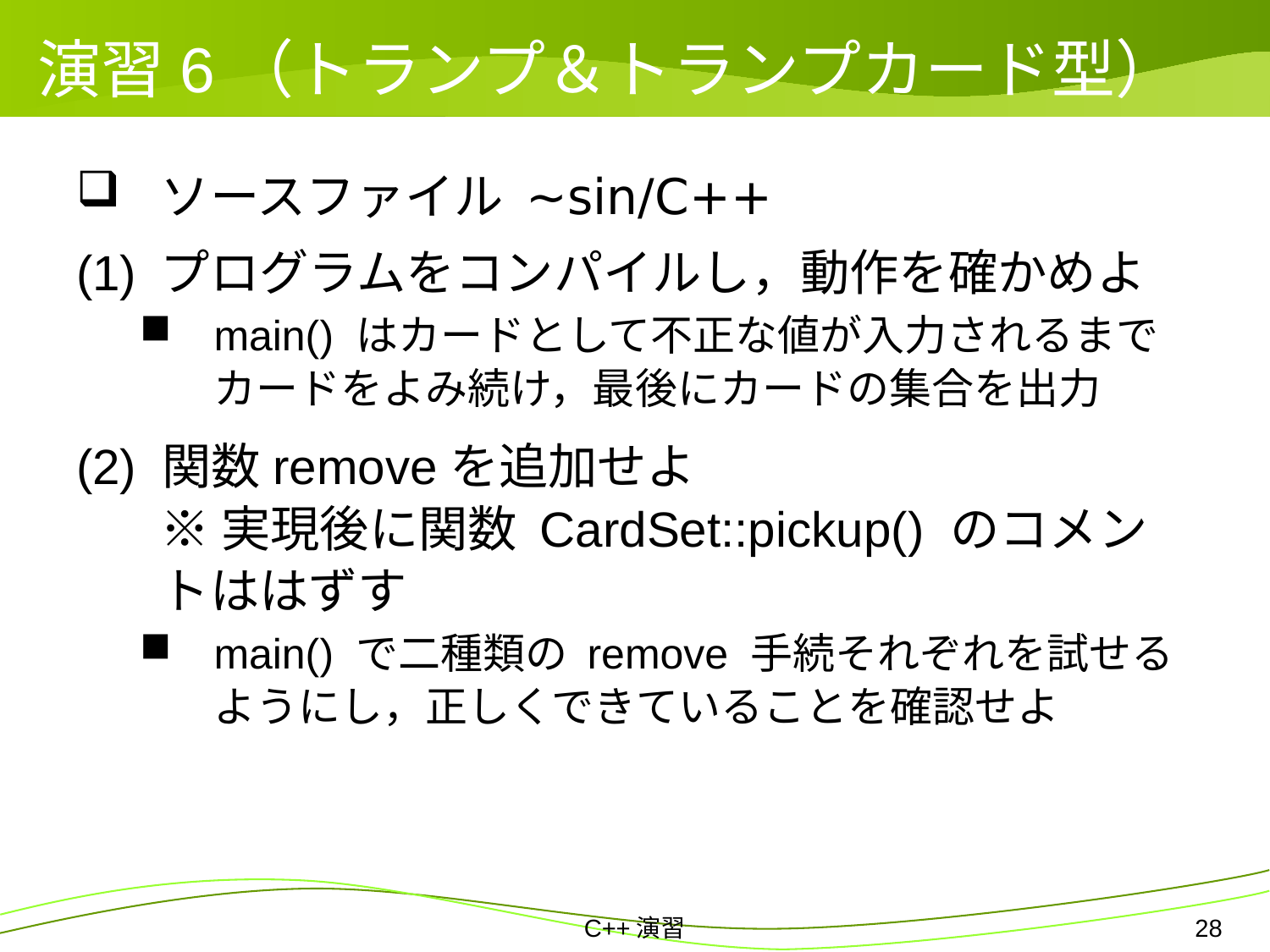

# 演習6（トランプ＆トランプカード型）
ソースファイル ~sin/C++
プログラムをコンパイルし，動作を確かめよ
main() はカードとして不正な値が入力されるまでカードをよみ続け，最後にカードの集合を出力
(2) 関数removeを追加せよ
※ 実現後に関数 CardSet::pickup() のコメントははずす
main() で二種類の remove 手続それぞれを試せるようにし，正しくできていることを確認せよ
C++演習
28